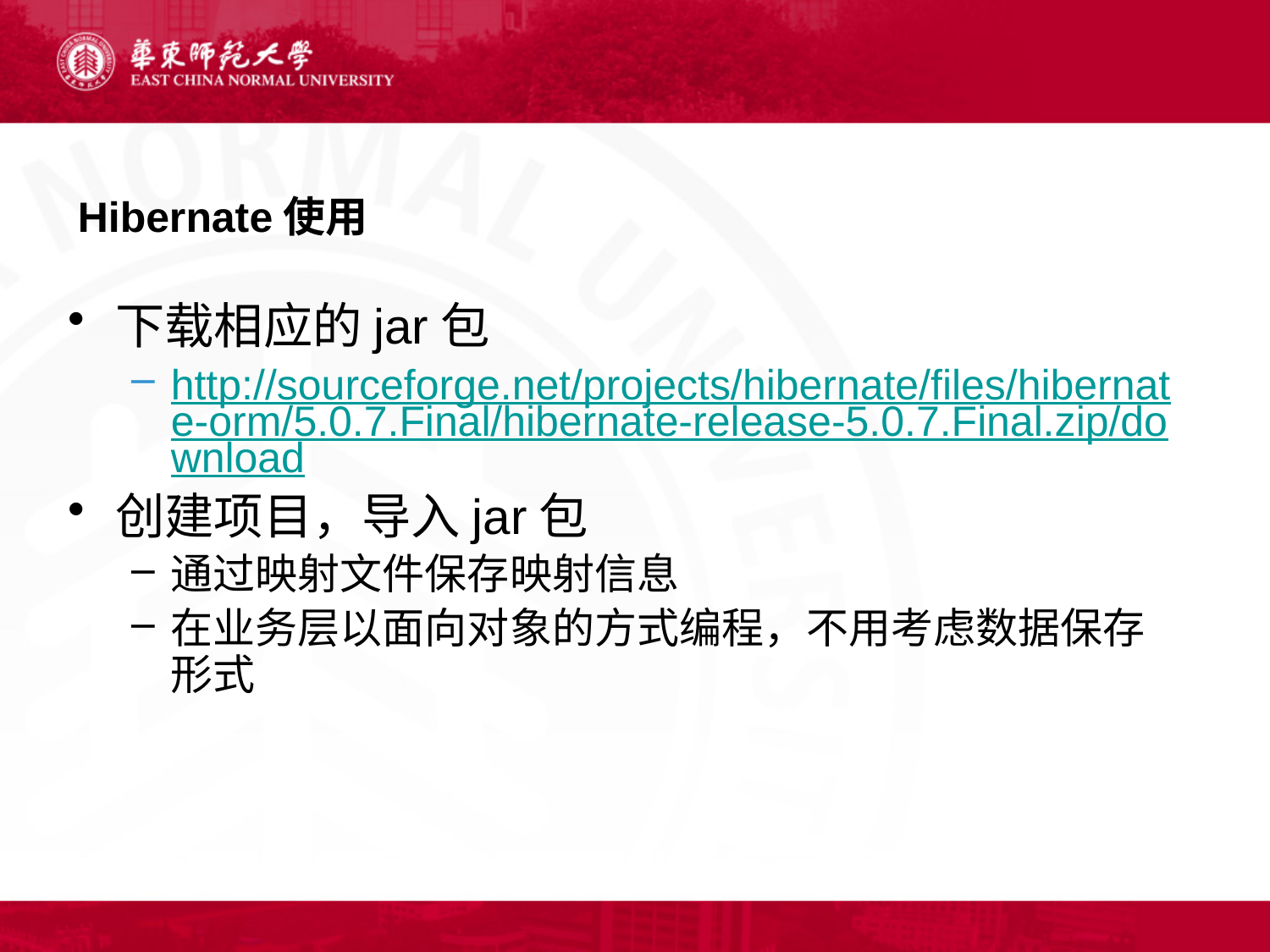

# Hibernate使用
下载相应的jar包
http://sourceforge.net/projects/hibernate/files/hibernate-orm/5.0.7.Final/hibernate-release-5.0.7.Final.zip/download
创建项目，导入jar包
通过映射文件保存映射信息
在业务层以面向对象的方式编程，不用考虑数据保存形式